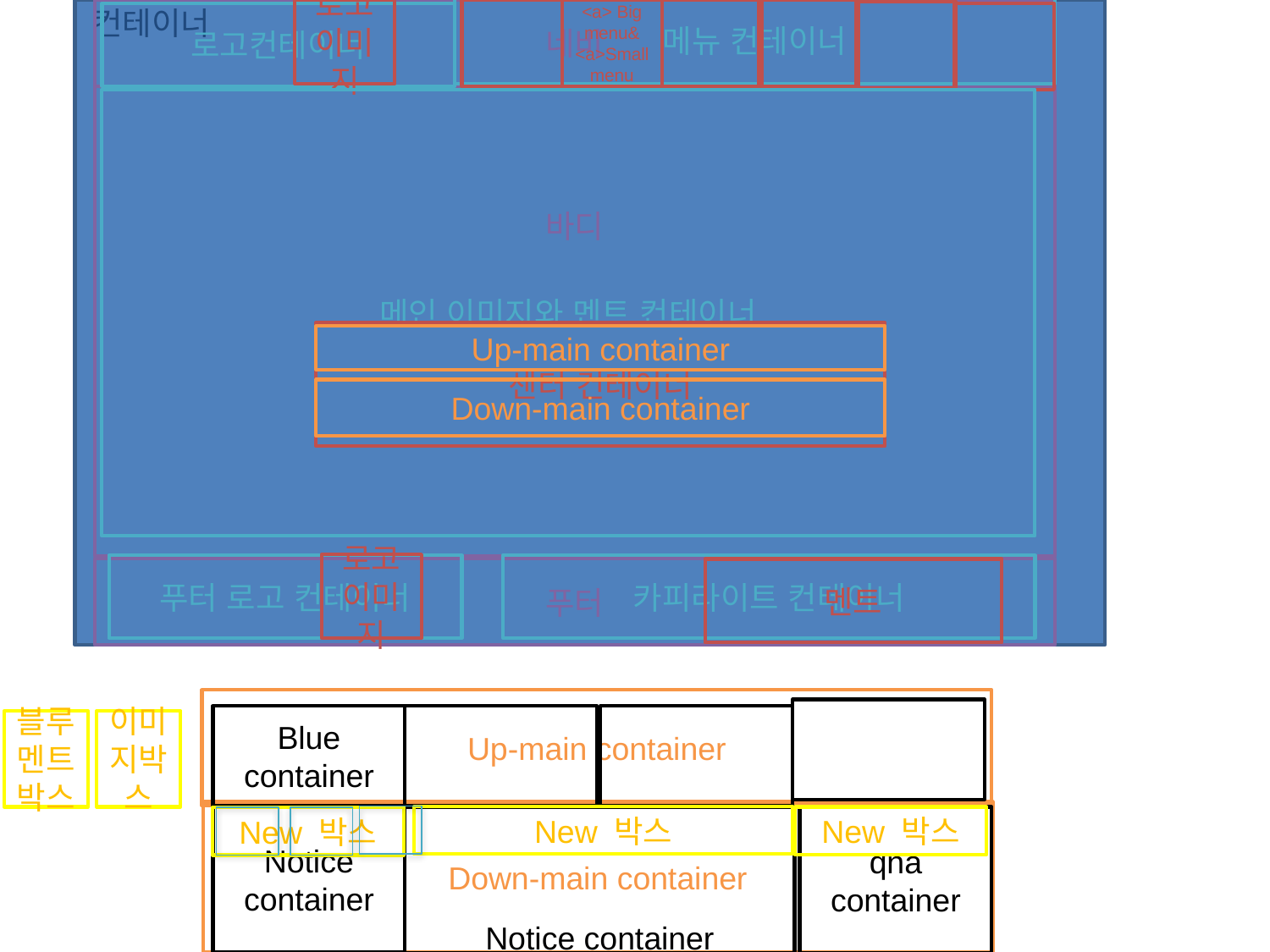

네비
로고
이미지

<a> Big menu&
<a>Small menu

컨테이너
메뉴 컨테이너

로고컨테이너

바디

메인 이미지와 멘트 컨테이너
센터 컨테이너
Up-main container
Down-main container
로고
이미지
푸터 로고 컨테이너
카피라이트 컨테이너
푸터
멘트
Up-main container

Blue container

블루 멘트박스
이미지박스
Down-main container
Notice container

New 박스

Notice container
New 박스
qna container
New 박스

Note 박스
Note 박스